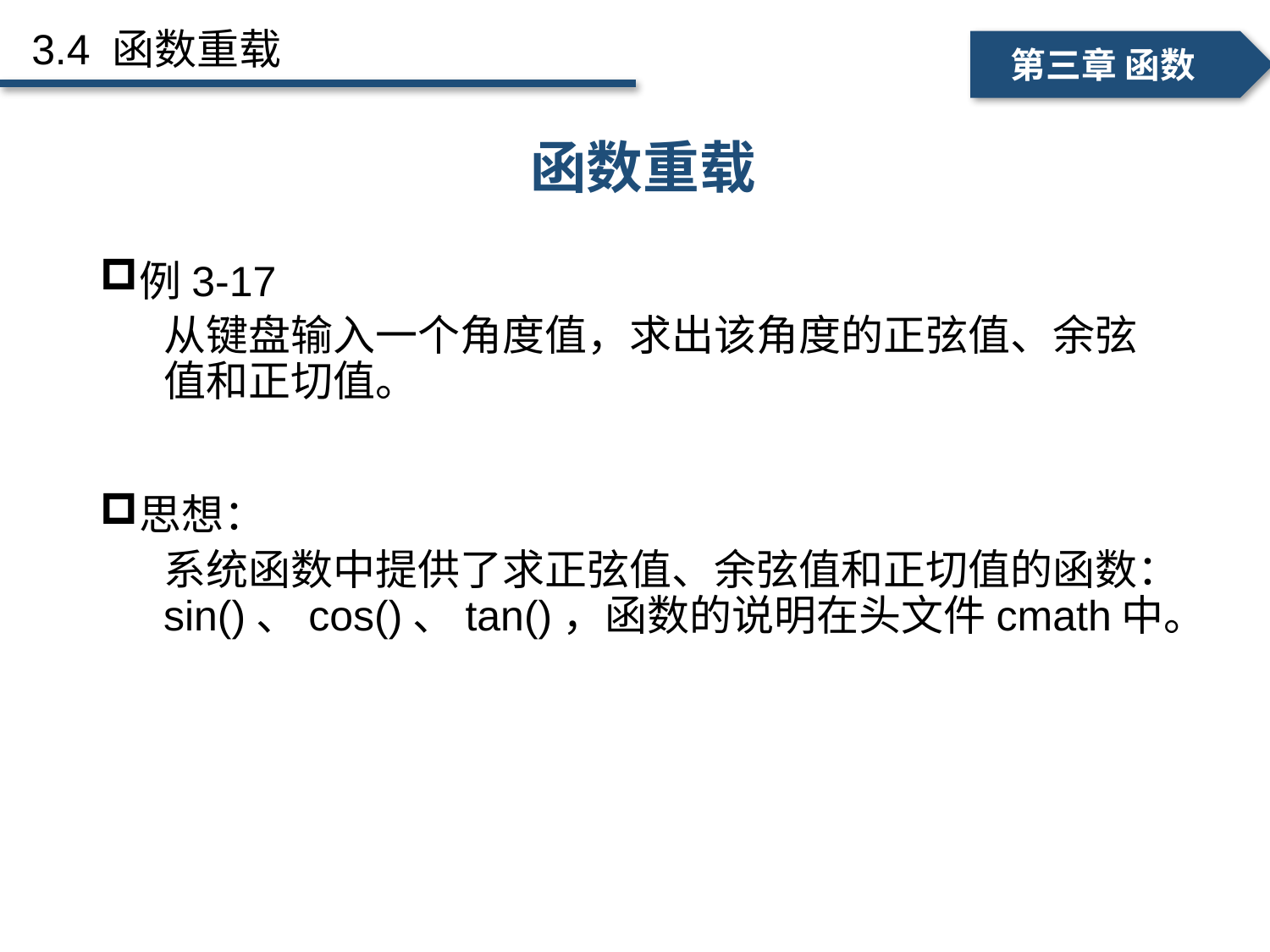

3.4 函数重载
一、个人简介
二、学术成绩

第三章 函数
# 例3-17系统函数应用举例
注意事项
注意事项

函数重载
例3-17
从键盘输入一个角度值，求出该角度的正弦值、余弦值和正切值。

思想：
系统函数中提供了求正弦值、余弦值和正切值的函数：sin()、cos()、tan()，函数的说明在头文件cmath中。
76